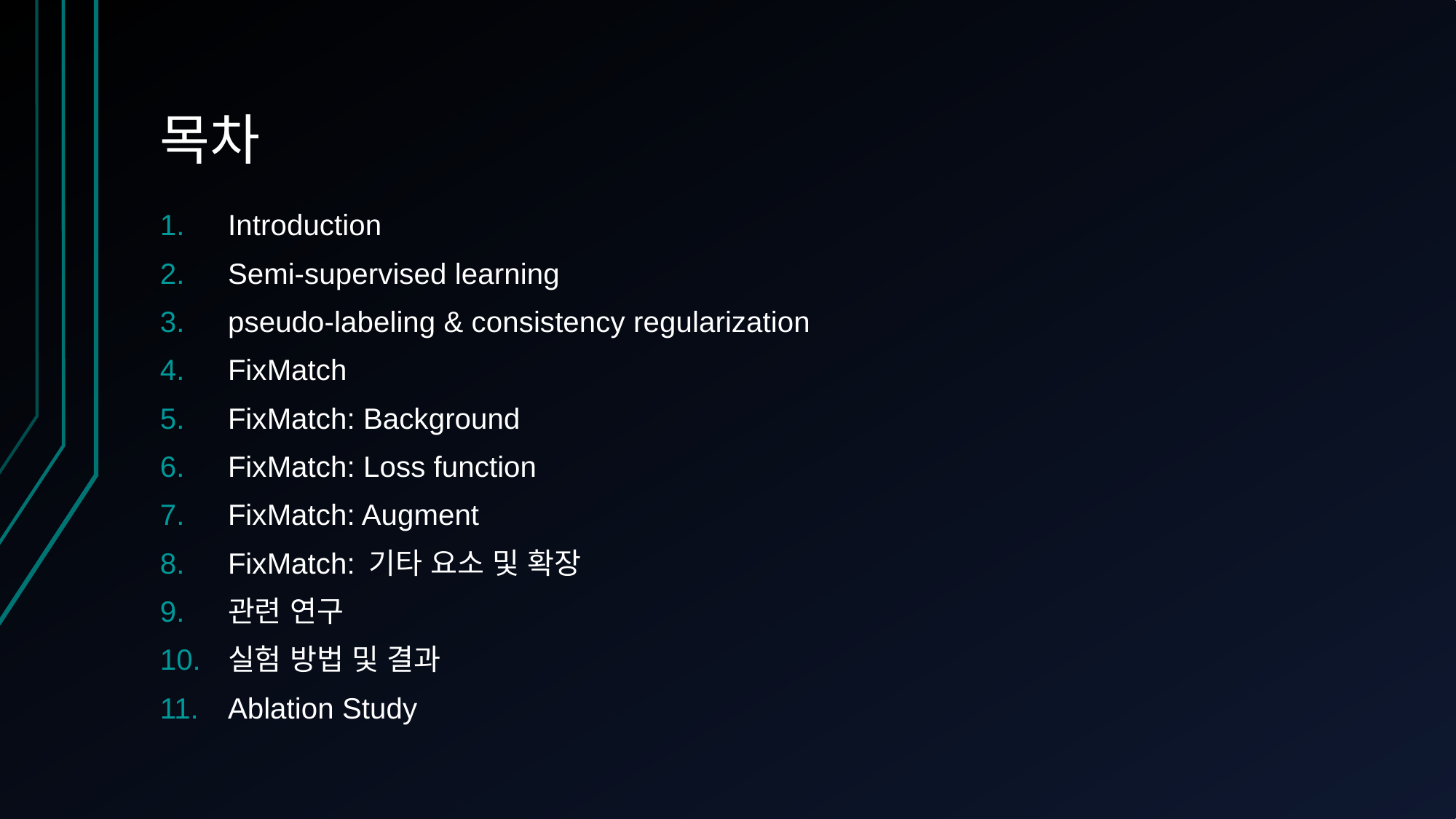

# 목차
Introduction
Semi-supervised learning
pseudo-labeling & consistency regularization
FixMatch
FixMatch: Background
FixMatch: Loss function
FixMatch: Augment
FixMatch: 기타 요소 및 확장
관련 연구
실험 방법 및 결과
Ablation Study